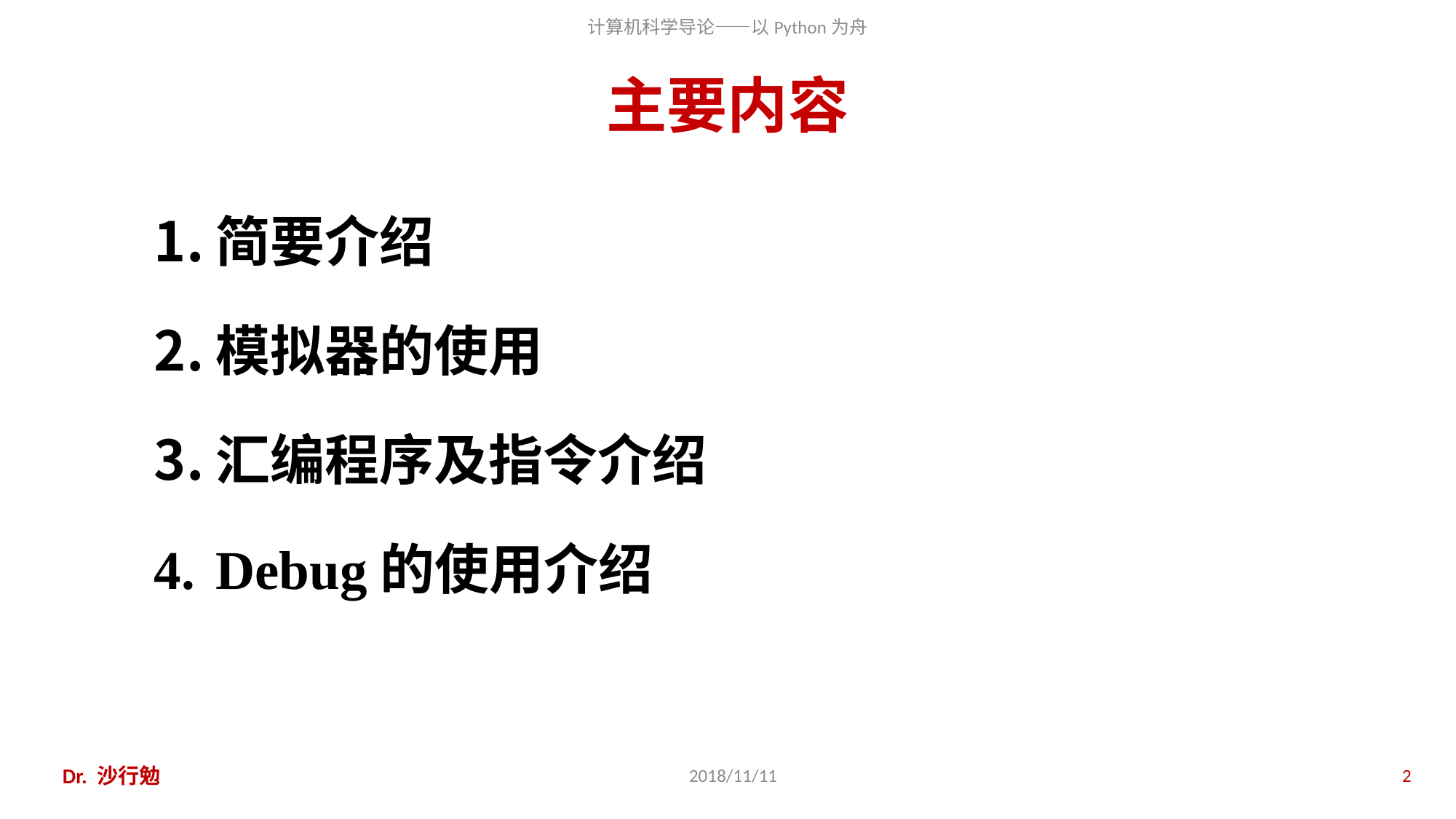

# 主要内容
简要介绍
模拟器的使用
汇编程序及指令介绍
Debug的使用介绍
Dr. 沙行勉
2018/11/11
2